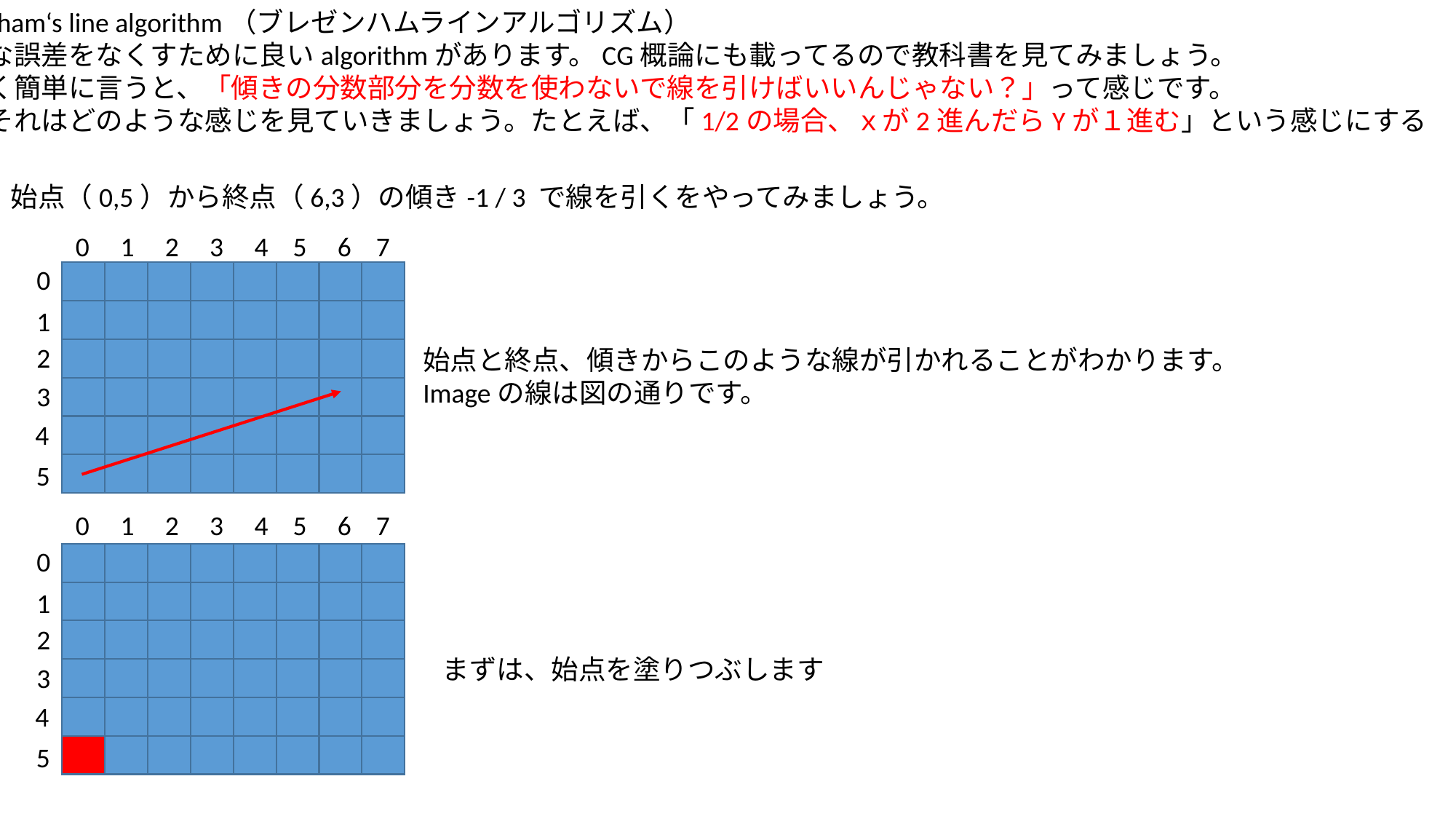

・Bresenham‘s line algorithm（ブレゼンハムラインアルゴリズム）
　そんな誤差をなくすために良いalgorithmがあります。CG概論にも載ってるので教科書を見てみましょう。
　すごく簡単に言うと、「傾きの分数部分を分数を使わないで線を引けばいいんじゃない？」って感じです。
　ではそれはどのような感じを見ていきましょう。たとえば、「1/2の場合、ｘが2進んだらYが１進む」という感じにする
・例、始点（0,5）から終点（6,3）の傾き-1 / 3 で線を引くをやってみましょう。
0     1     2     3     4    5     6    7
0

1
2
始点と終点、傾きからこのような線が引かれることがわかります。
Imageの線は図の通りです。
3
4
5
0     1     2     3     4    5     6    7
0

1

2

まずは、始点を塗りつぶします
3

4

5